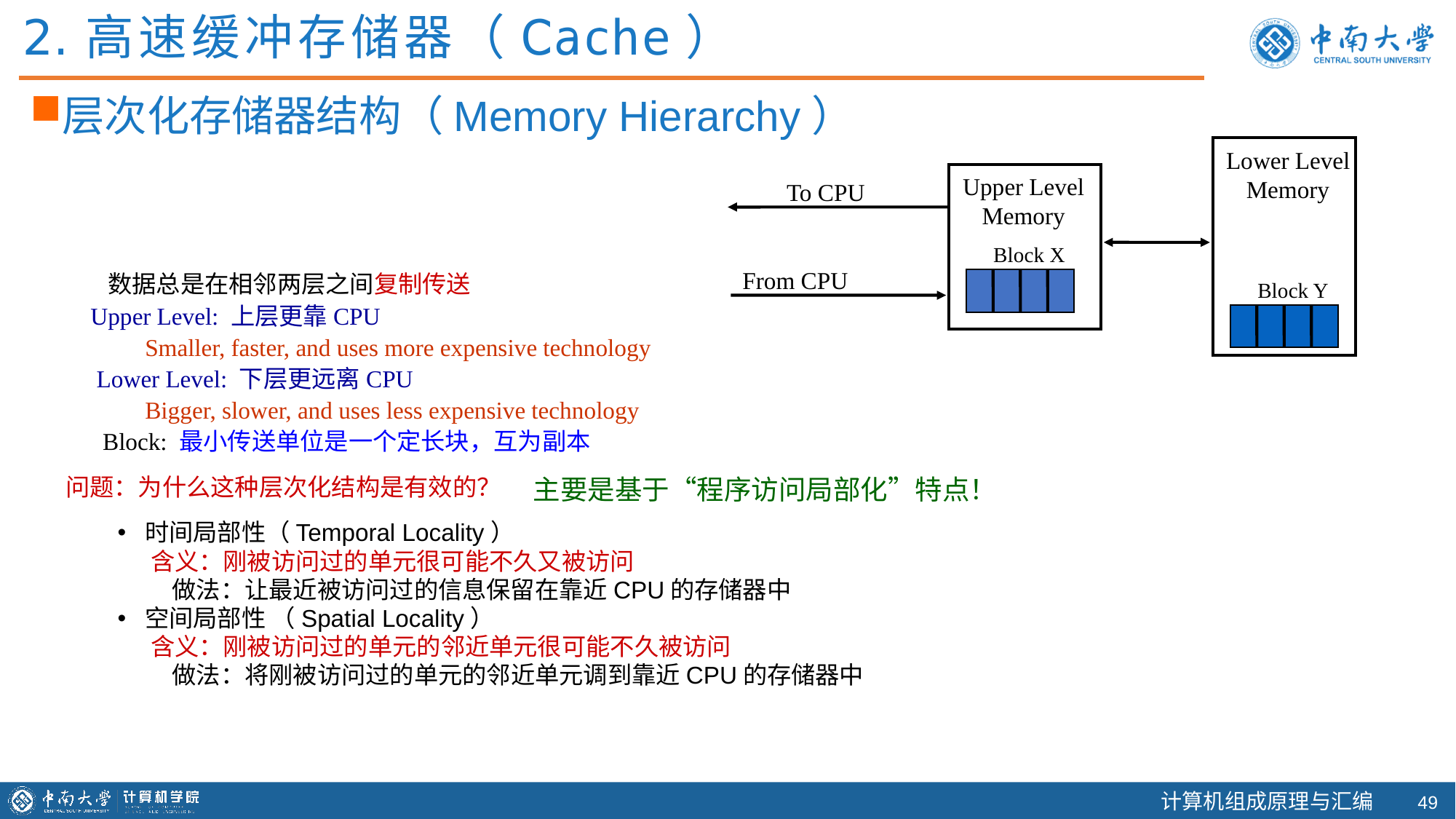

2.高速缓冲存储器（Cache）

层次化存储器结构（Memory Hierarchy）

Lower Level
Memory

Upper Level
Memory
To CPU

Block X

From CPU

Block Y

 数据总是在相邻两层之间复制传送
   Upper Level: 上层更靠CPU
   Smaller, faster, and uses more expensive technology
    Lower Level: 下层更远离CPU
   Bigger, slower, and uses less expensive technology
 Block: 最小传送单位是一个定长块，互为副本
问题：为什么这种层次化结构是有效的？
主要是基于“程序访问局部化”特点！
时间局部性（Temporal Locality）
     含义：刚被访问过的单元很可能不久又被访问
做法：让最近被访问过的信息保留在靠近CPU的存储器中
空间局部性 （Spatial Locality）
     含义：刚被访问过的单元的邻近单元很可能不久被访问
做法：将刚被访问过的单元的邻近单元调到靠近CPU的存储器中
49